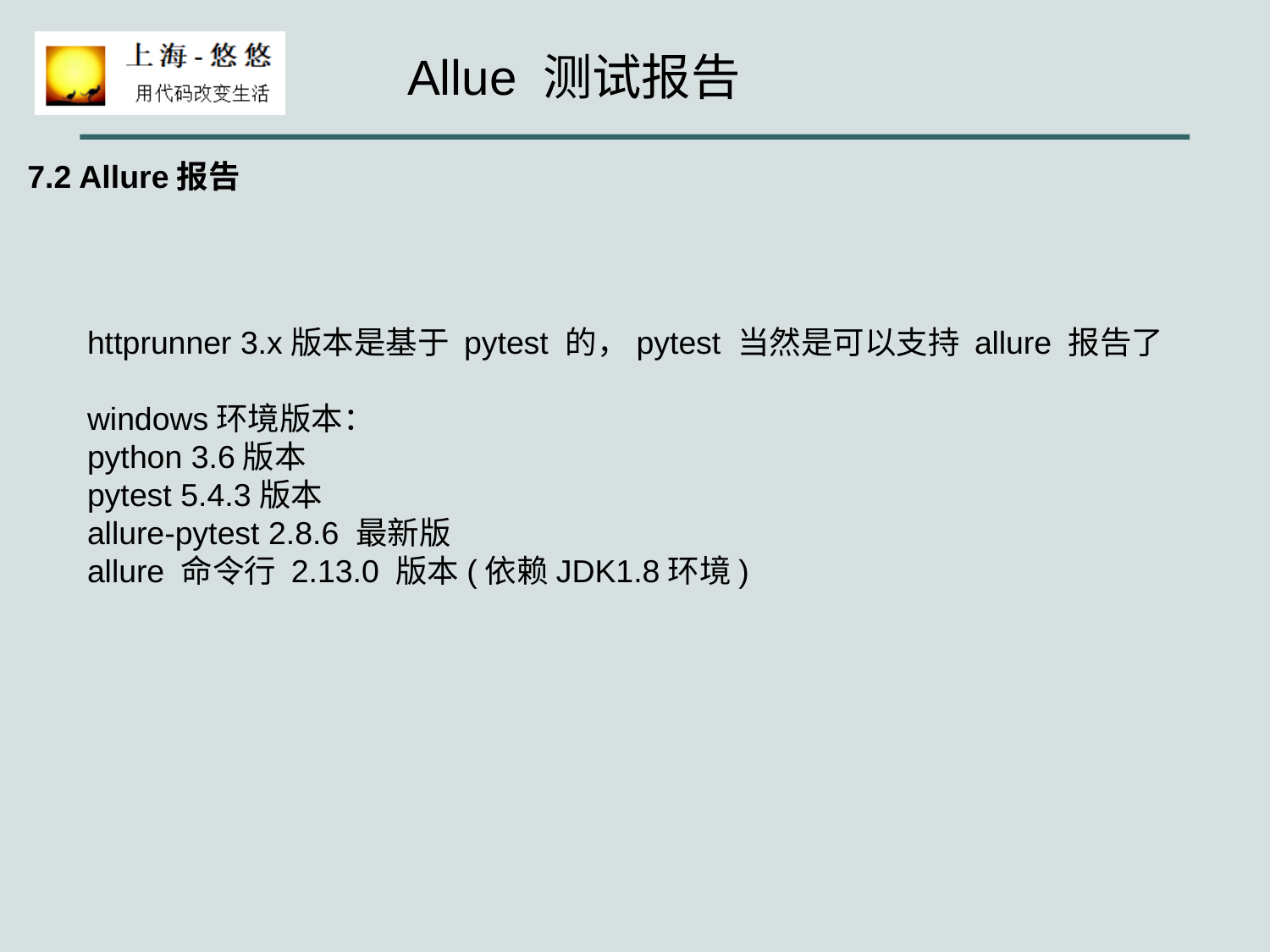

7.2 Allure报告
httprunner 3.x版本是基于 pytest 的，pytest 当然是可以支持 allure 报告了
windows环境版本：
python 3.6版本
pytest 5.4.3版本
allure-pytest 2.8.6 最新版
allure 命令行 2.13.0 版本(依赖JDK1.8环境)